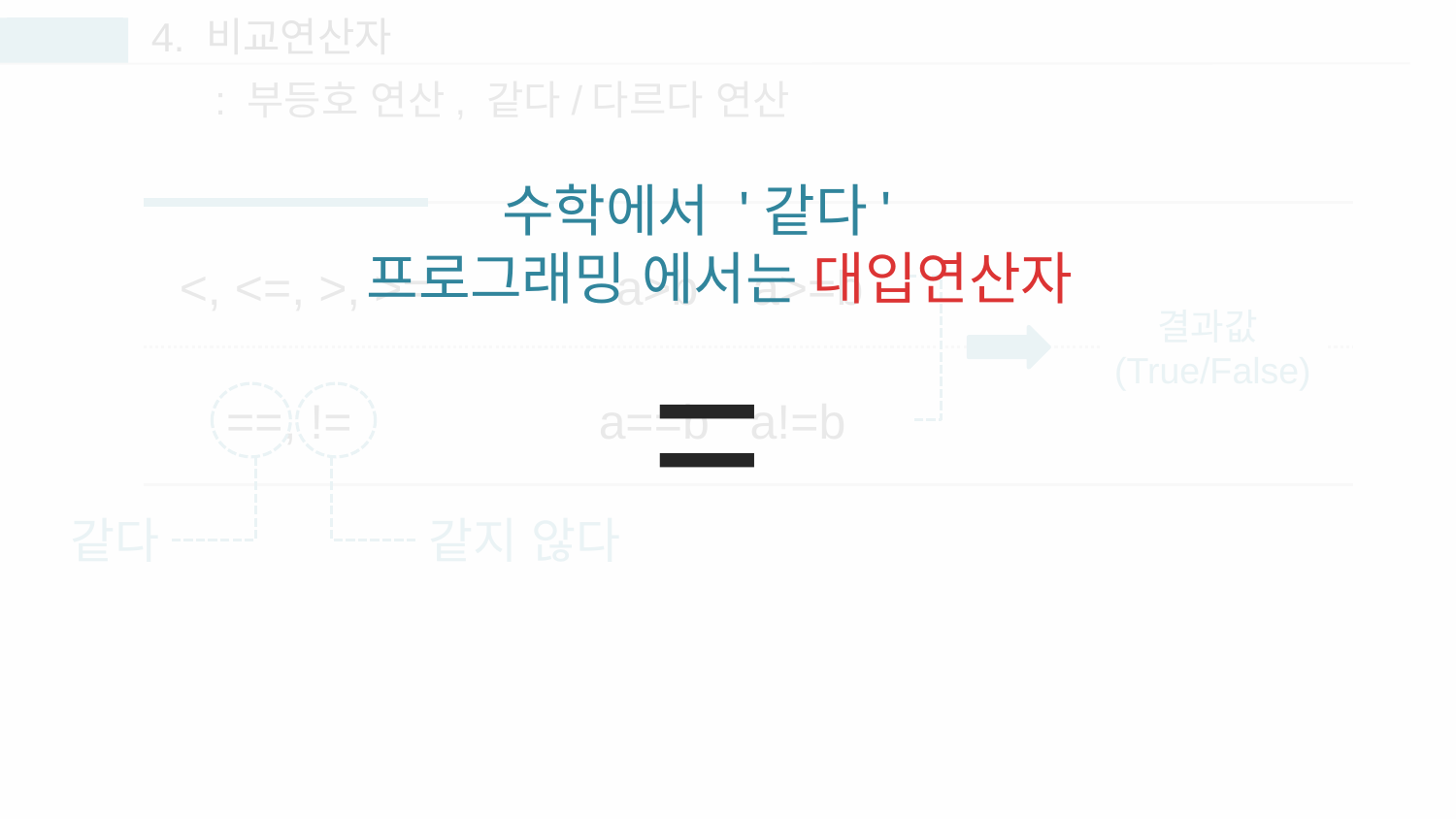

=
4. 비교연산자

연산자
: 부등호 연산, 같다/다르다 연산
수학에서 '같다'
 프로그래밍 에서는 대입연산자
<, <=, >, >=		a>b    a>=b

결과값
(True/False)

==, !=		      a==b   a!=b

같다
같지 않다